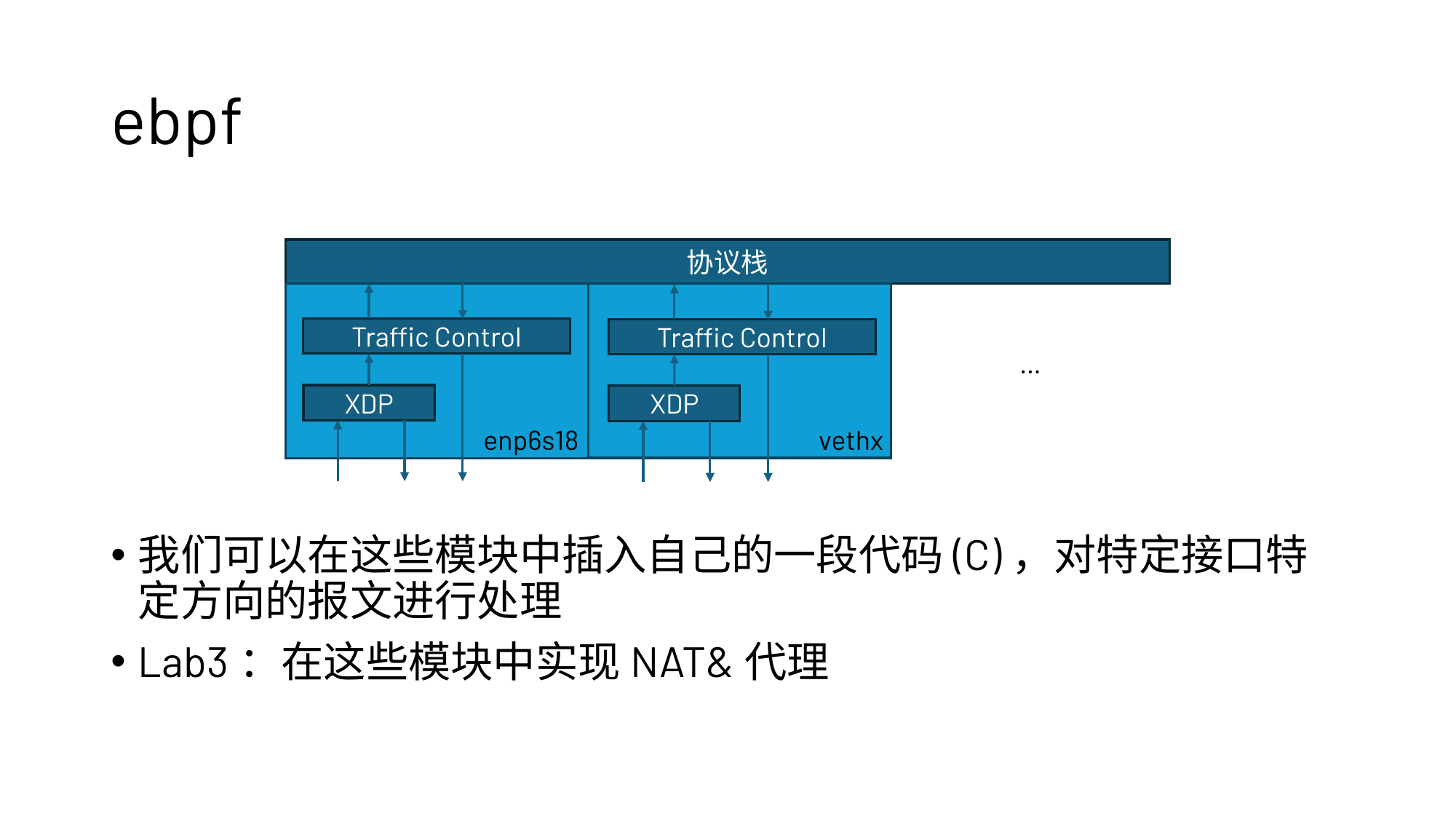

# ebpf

我们可以在这些模块中插入自己的一段代码(C)，对特定接口特定方向的报文进行处理
Lab3：在这些模块中实现NAT&代理
协议栈

Traffic Control
Traffic Control
…
XDP
XDP
enp6s18
vethx